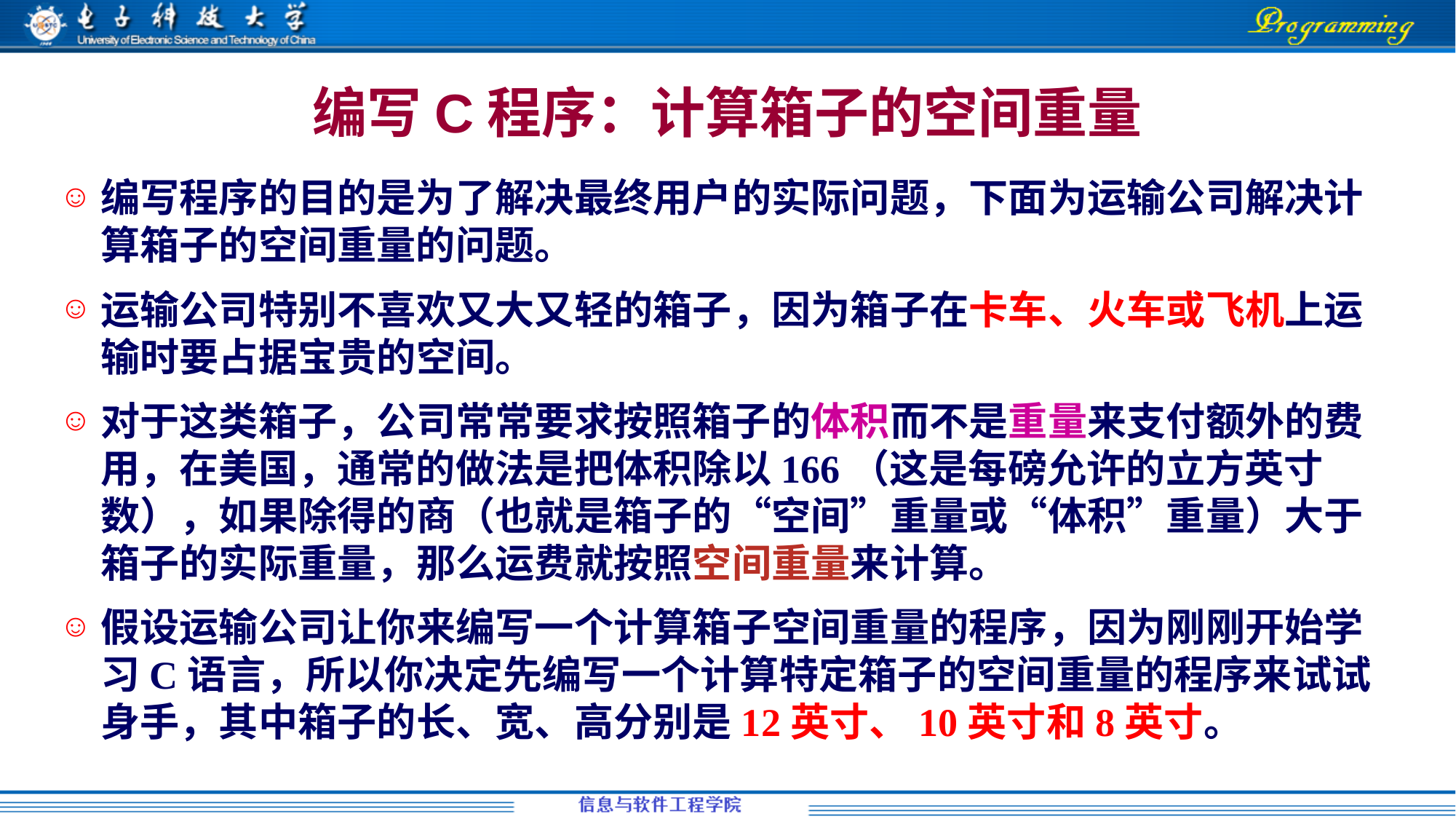

# 编写C程序：计算箱子的空间重量
编写程序的目的是为了解决最终用户的实际问题，下面为运输公司解决计算箱子的空间重量的问题。
运输公司特别不喜欢又大又轻的箱子，因为箱子在卡车、火车或飞机上运输时要占据宝贵的空间。
对于这类箱子，公司常常要求按照箱子的体积而不是重量来支付额外的费用，在美国，通常的做法是把体积除以166（这是每磅允许的立方英寸数），如果除得的商（也就是箱子的“空间”重量或“体积”重量）大于箱子的实际重量，那么运费就按照空间重量来计算。
假设运输公司让你来编写一个计算箱子空间重量的程序，因为刚刚开始学习C语言，所以你决定先编写一个计算特定箱子的空间重量的程序来试试身手，其中箱子的长、宽、高分别是12英寸、10英寸和8英寸。